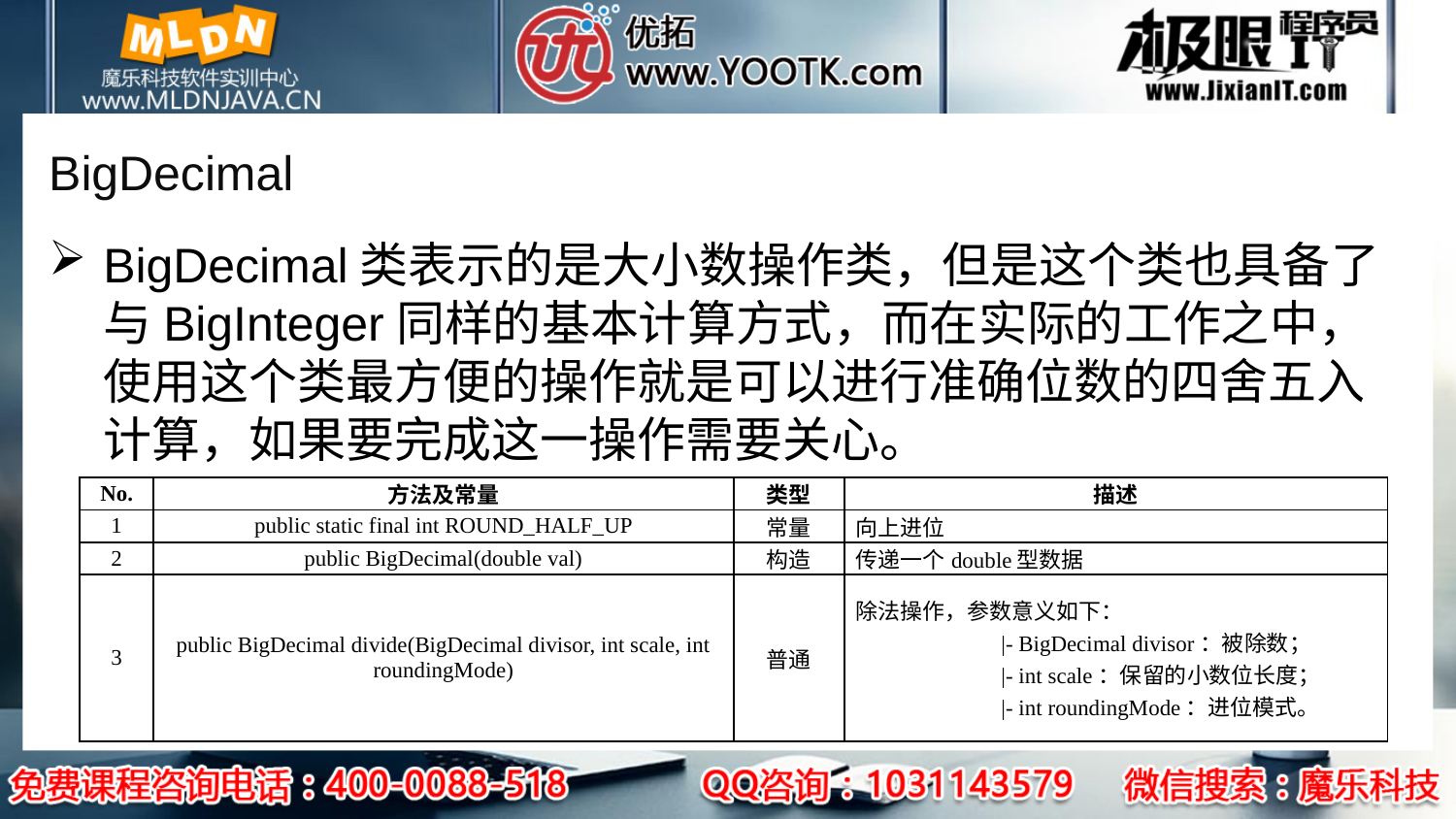

# BigDecimal
BigDecimal类表示的是大小数操作类，但是这个类也具备了与BigInteger同样的基本计算方式，而在实际的工作之中，使用这个类最方便的操作就是可以进行准确位数的四舍五入计算，如果要完成这一操作需要关心。
| No. | 方法及常量 | 类型 | 描述 |
| --- | --- | --- | --- |
| 1 | public static final int ROUND\_HALF\_UP | 常量 | 向上进位 |
| 2 | public BigDecimal(double val) | 构造 | 传递一个double型数据 |
| 3 | public BigDecimal divide(BigDecimal divisor, int scale, int roundingMode) | 普通 | 除法操作，参数意义如下： |- BigDecimal divisor：被除数； |- int scale：保留的小数位长度； |- int roundingMode：进位模式。 |